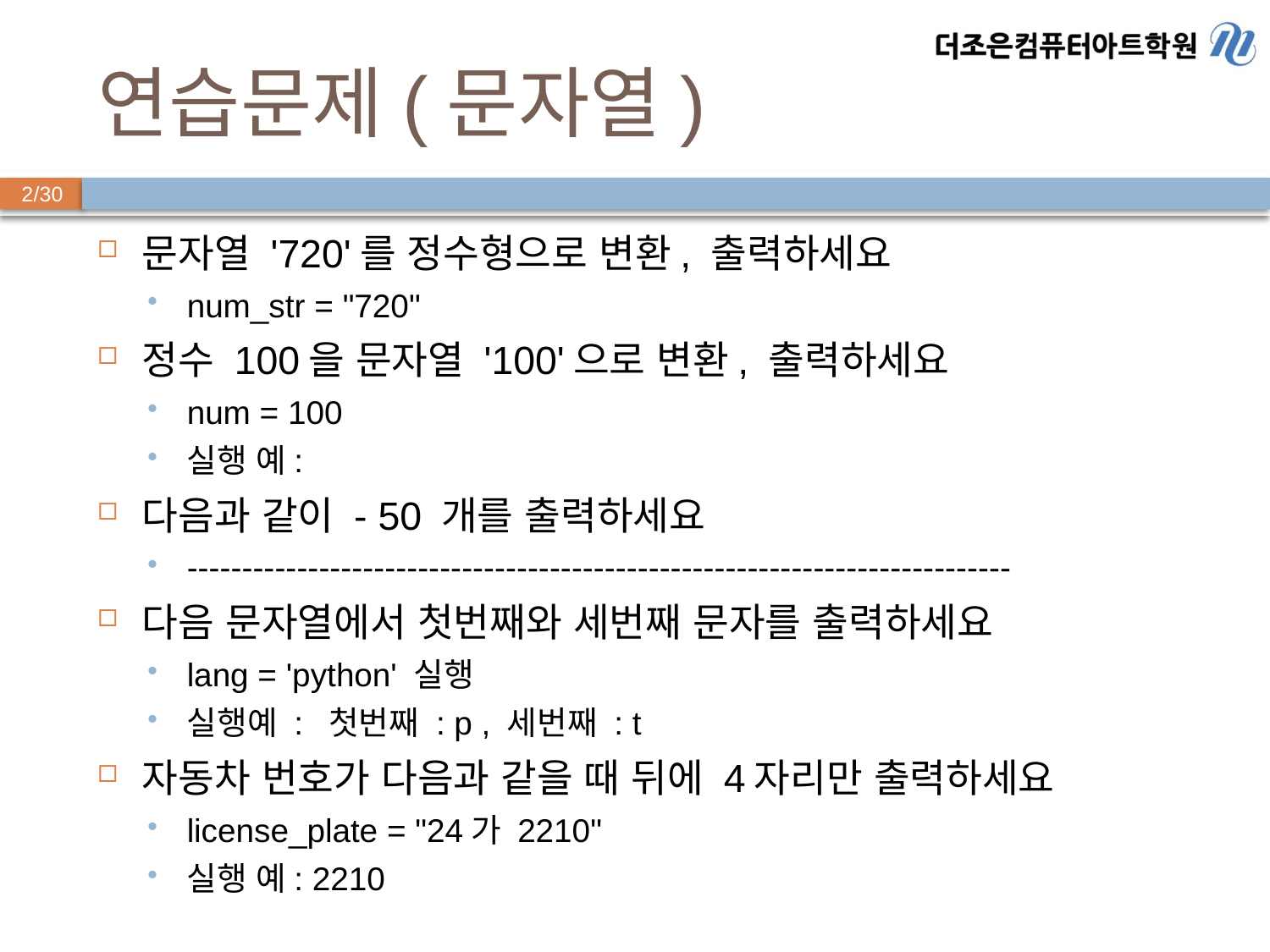

# 연습문제(문자열)
문자열 '720'를 정수형으로 변환, 출력하세요
num_str = "720"
정수 100을 문자열 '100'으로 변환, 출력하세요
num = 100
실행 예:
다음과 같이 - 50 개를 출력하세요
---------------------------------------------------------------------------
다음 문자열에서 첫번째와 세번째 문자를 출력하세요
lang = 'python' 실행
실행예 :  첫번째 : p , 세번째 : t
자동차 번호가 다음과 같을 때 뒤에 4자리만 출력하세요
license_plate = "24가 2210"
실행 예: 2210